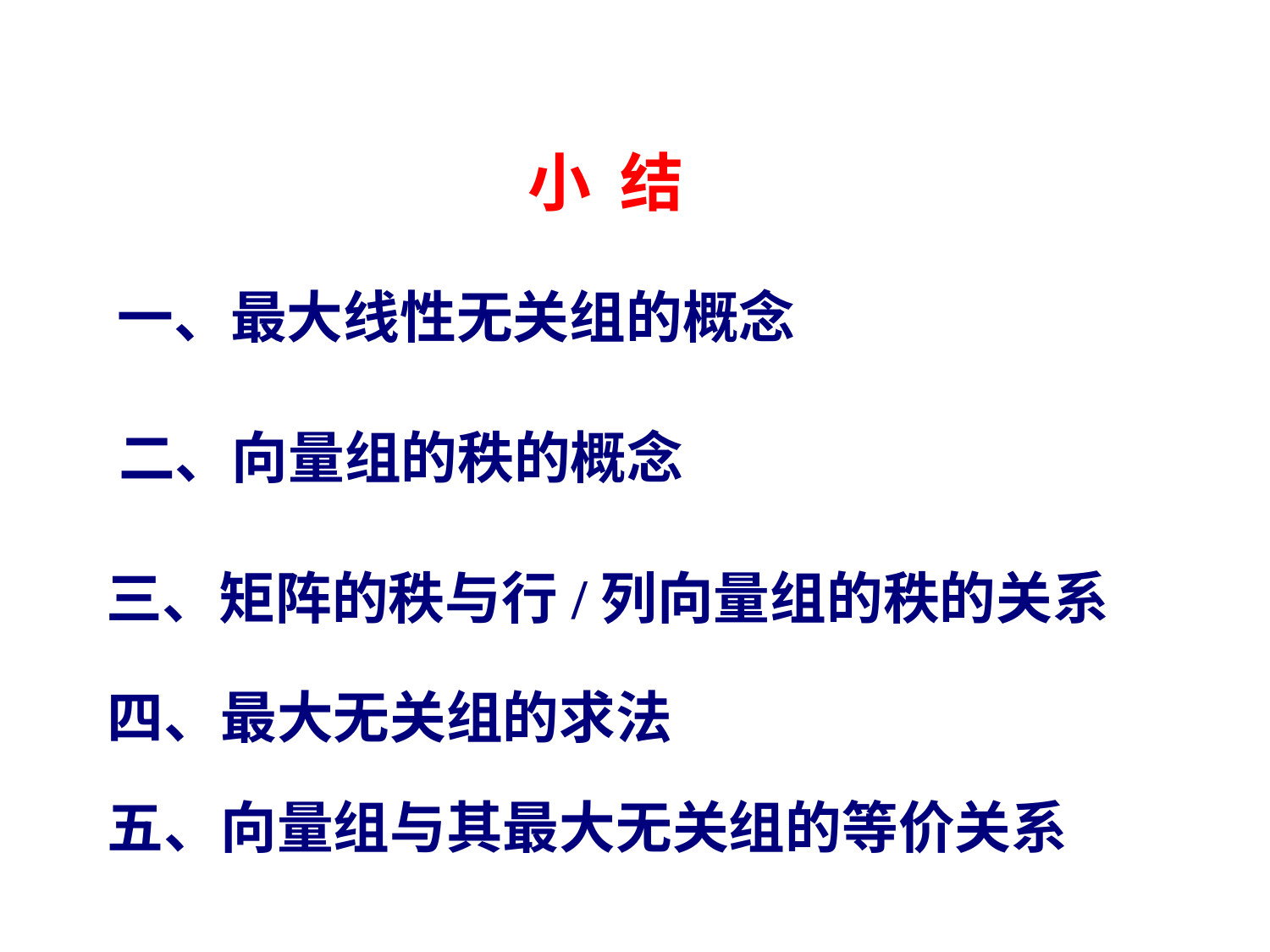

小  结
一、最大线性无关组的概念
二、向量组的秩的概念
三、矩阵的秩与行/列向量组的秩的关系
四、最大无关组的求法
五、向量组与其最大无关组的等价关系